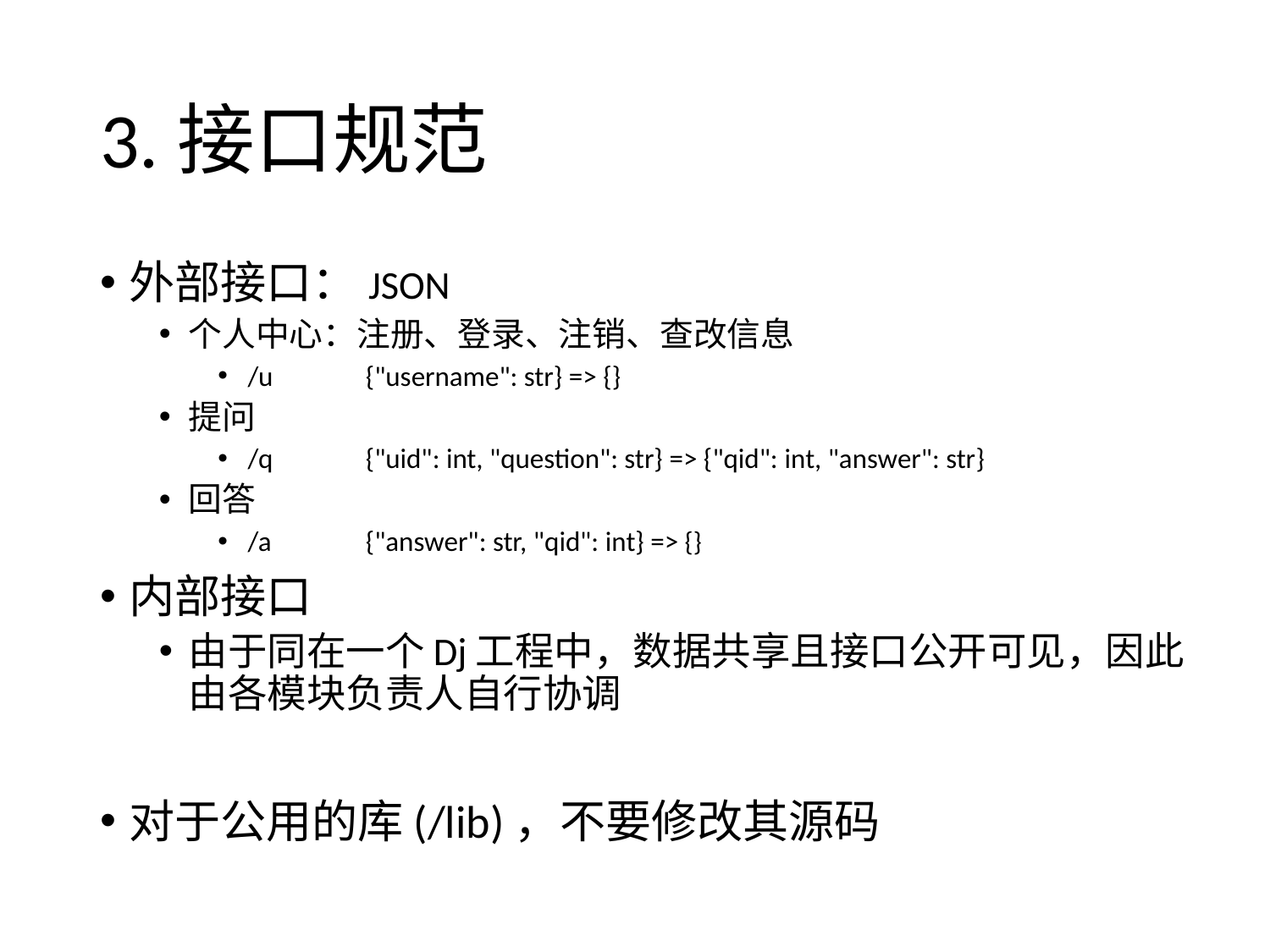

# 3.接口规范
外部接口：JSON
个人中心：注册、登录、注销、查改信息
/u	{"username": str} => {}
提问
/q	{"uid": int, "question": str} => {"qid": int, "answer": str}
回答
/a	{"answer": str, "qid": int} => {}
内部接口
由于同在一个Dj工程中，数据共享且接口公开可见，因此由各模块负责人自行协调

对于公用的库(/lib)，不要修改其源码